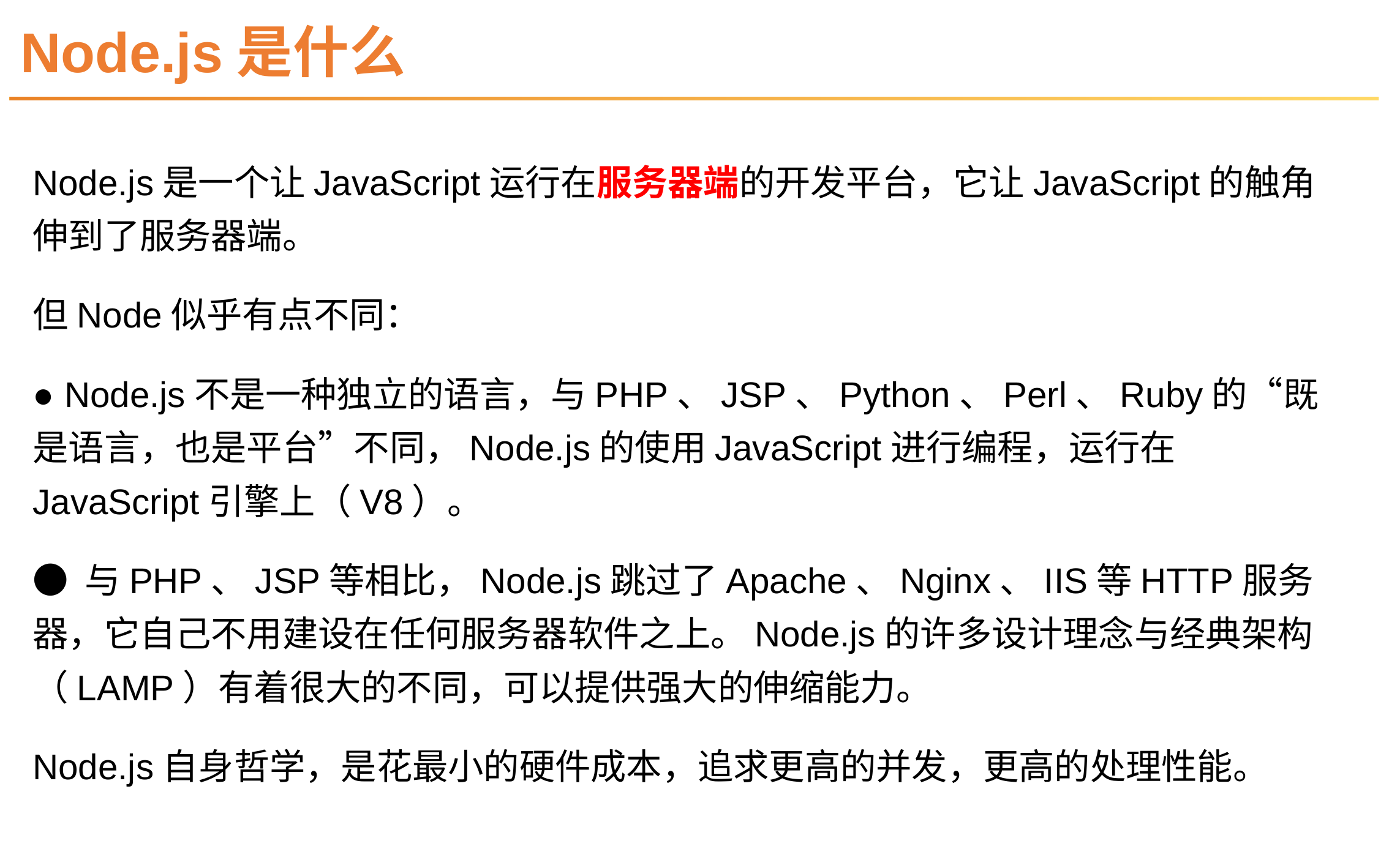

Node.js是什么

Node.js是一个让JavaScript运行在服务器端的开发平台，它让JavaScript的触角伸到了服务器端。
但Node似乎有点不同：
● Node.js不是一种独立的语言，与PHP、JSP、Python、Perl、Ruby的“既是语言，也是平台”不同，Node.js的使用JavaScript进行编程，运行在JavaScript引擎上（V8）。
● 与PHP、JSP等相比，Node.js跳过了Apache、Nginx、IIS等HTTP服务器，它自己不用建设在任何服务器软件之上。Node.js的许多设计理念与经典架构（LAMP）有着很大的不同，可以提供强大的伸缩能力。
Node.js自身哲学，是花最小的硬件成本，追求更高的并发，更高的处理性能。